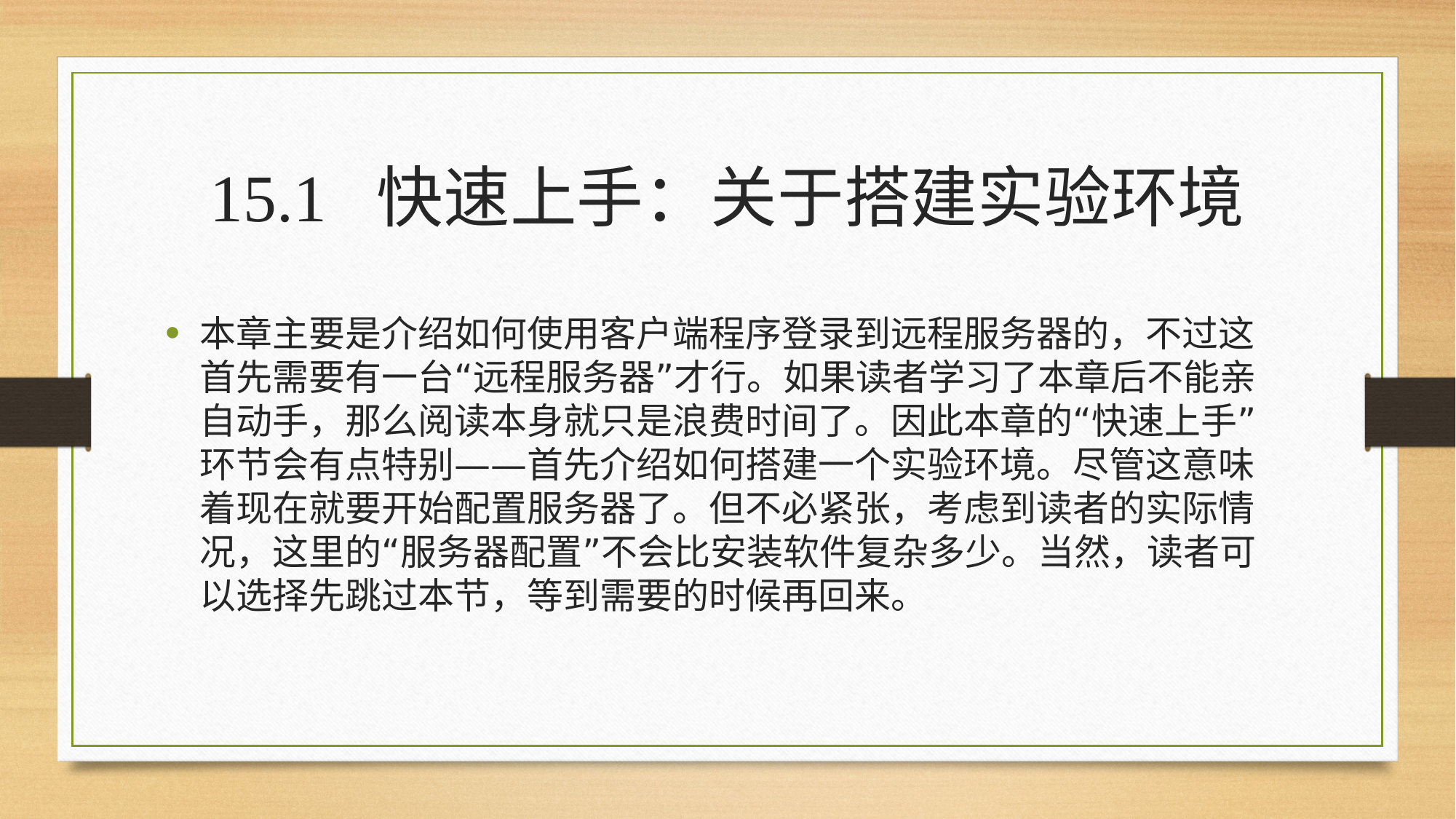

15.1  快速上手：关于搭建实验环境
本章主要是介绍如何使用客户端程序登录到远程服务器的，不过这首先需要有一台“远程服务器”才行。如果读者学习了本章后不能亲自动手，那么阅读本身就只是浪费时间了。因此本章的“快速上手”环节会有点特别——首先介绍如何搭建一个实验环境。尽管这意味着现在就要开始配置服务器了。但不必紧张，考虑到读者的实际情况，这里的“服务器配置”不会比安装软件复杂多少。当然，读者可以选择先跳过本节，等到需要的时候再回来。